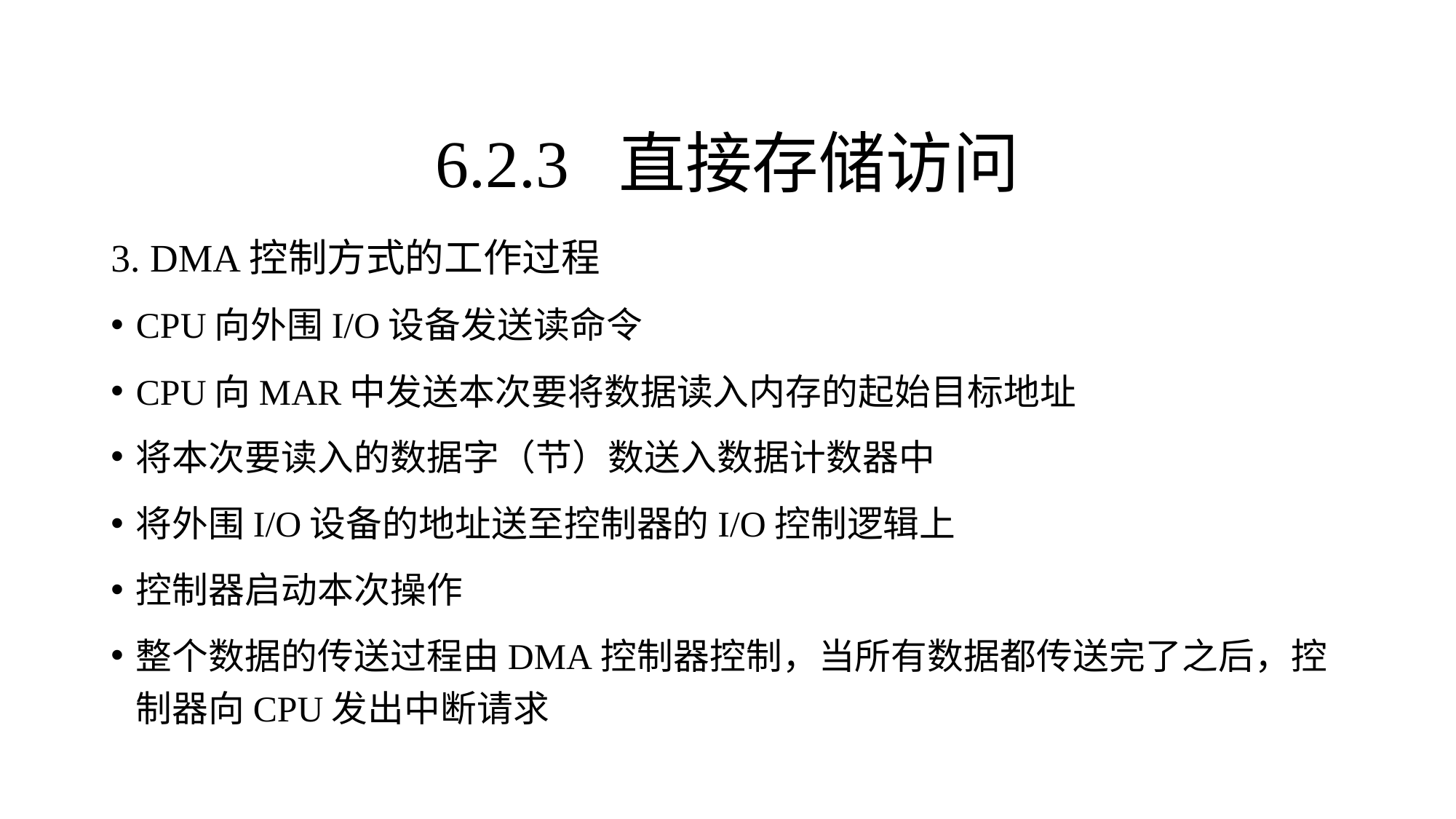

3. DMA控制方式的工作过程
CPU向外围I/O设备发送读命令
CPU向MAR中发送本次要将数据读入内存的起始目标地址
将本次要读入的数据字（节）数送入数据计数器中
将外围I/O设备的地址送至控制器的I/O控制逻辑上
控制器启动本次操作
整个数据的传送过程由DMA控制器控制，当所有数据都传送完了之后，控制器向CPU发出中断请求
6.2.3  直接存储访问
8